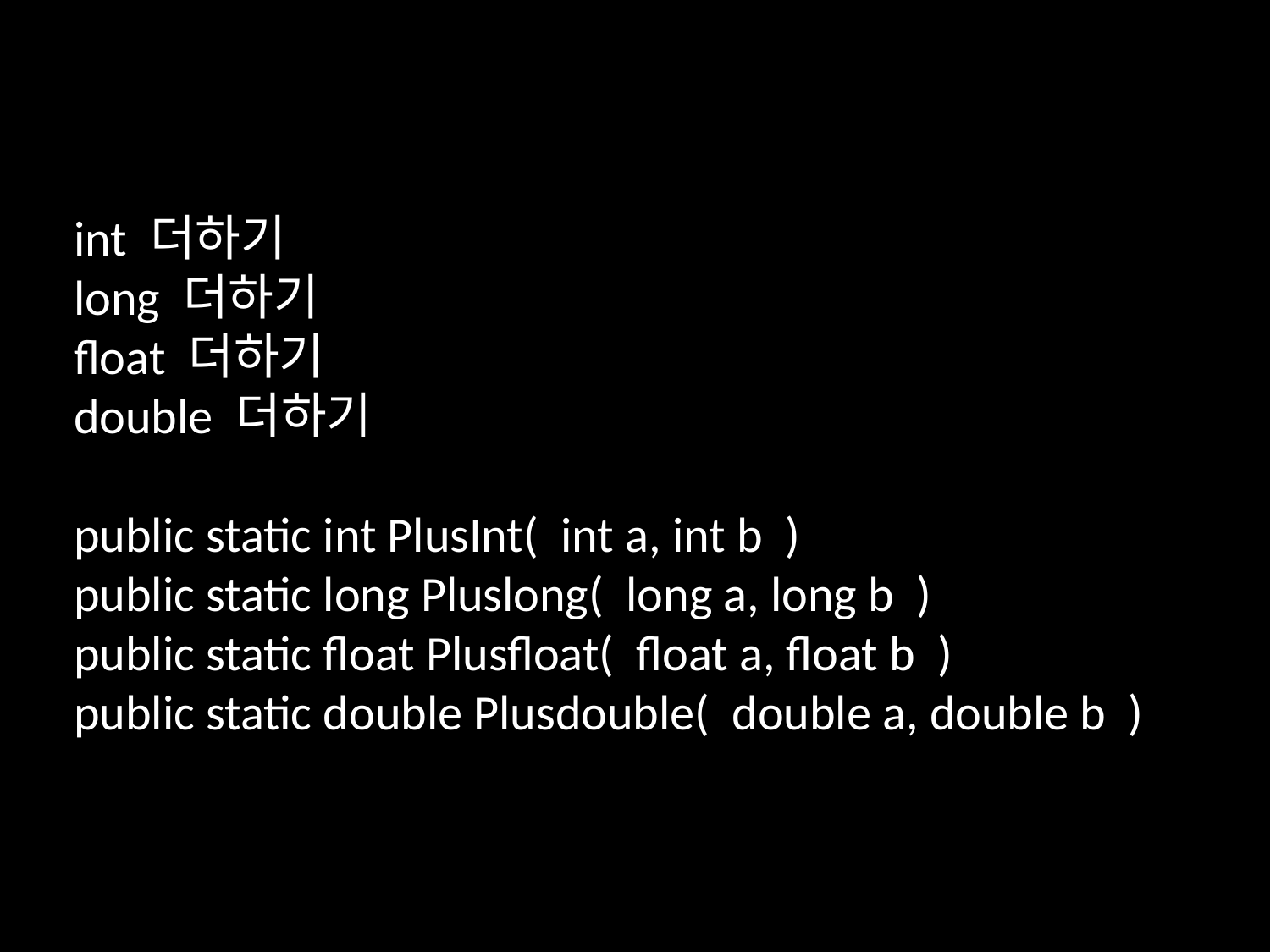

int 더하기
long 더하기
float 더하기
double 더하기

public static int PlusInt(  int a, int b  )
public static long Pluslong(  long a, long b  )
public static float Plusfloat(  float a, float b  )
public static double Plusdouble(  double a, double b  )